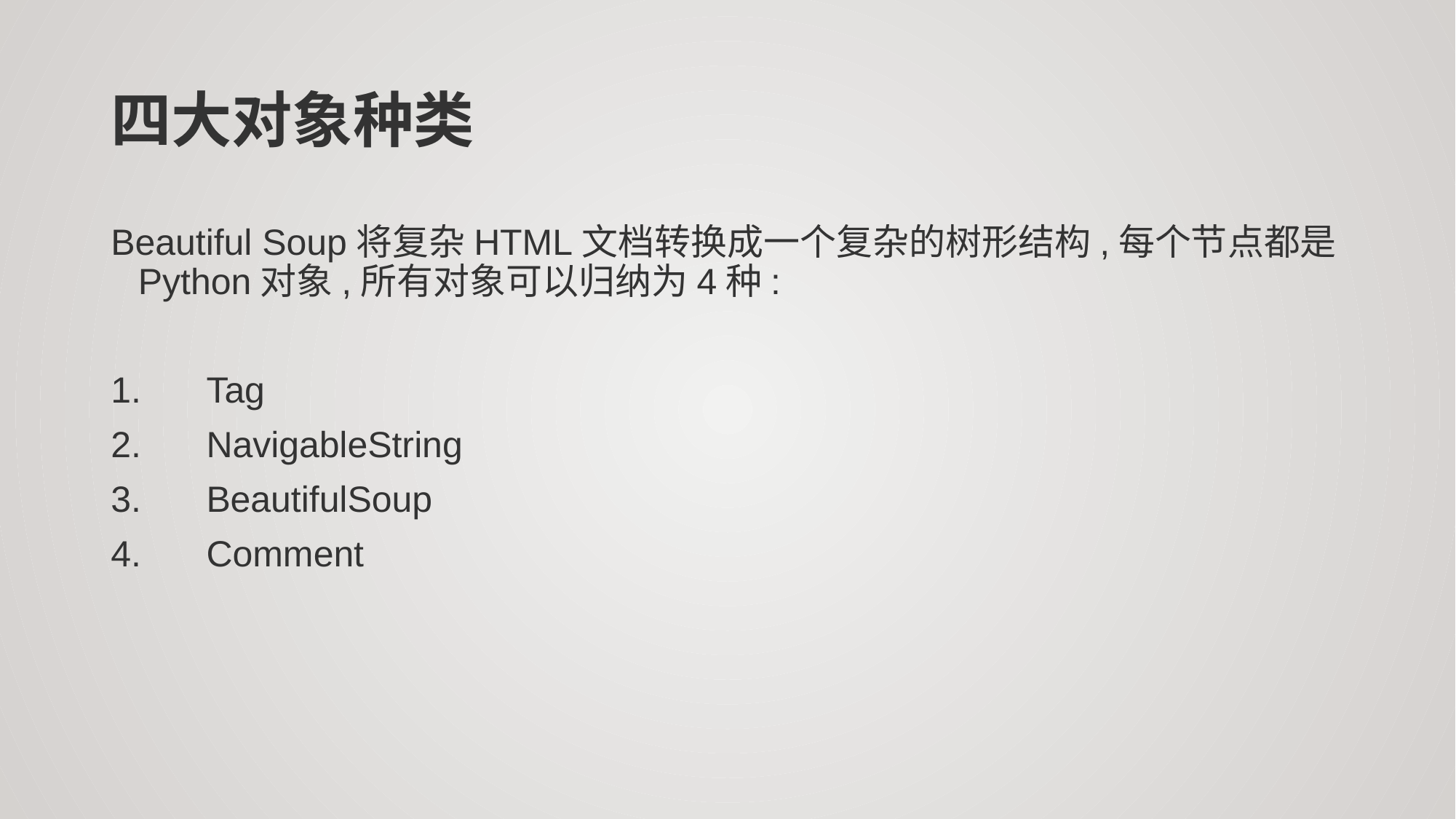

# 四大对象种类
Beautiful Soup将复杂HTML文档转换成一个复杂的树形结构,每个节点都是Python对象,所有对象可以归纳为4种:

    Tag
    NavigableString
    BeautifulSoup
    Comment